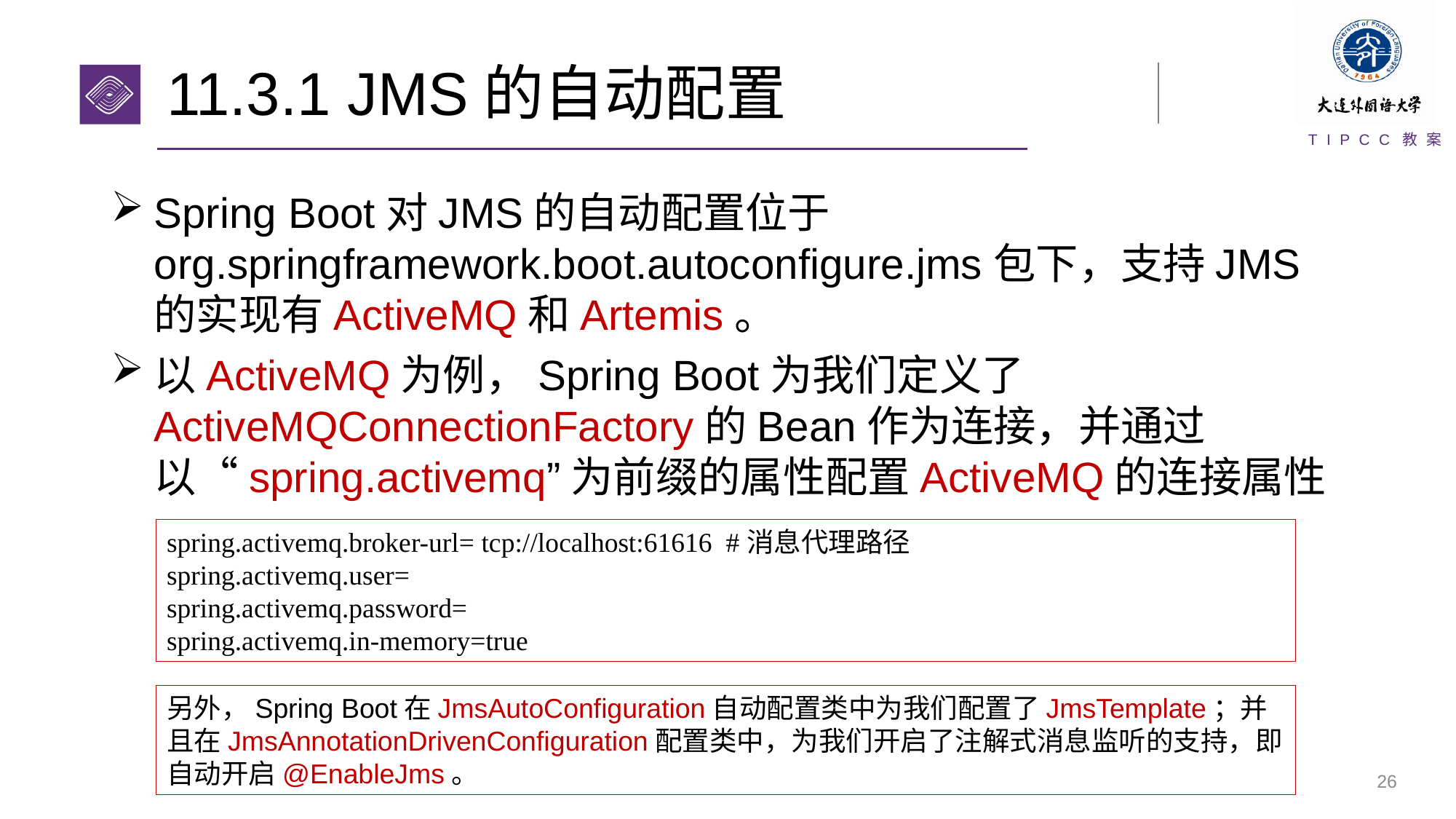

# 11.3.1 JMS的自动配置
Spring Boot对JMS的自动配置位于org.springframework.boot.autoconfigure.jms包下，支持JMS的实现有ActiveMQ和Artemis。
以ActiveMQ为例，Spring Boot为我们定义了ActiveMQConnectionFactory的Bean作为连接，并通过以“spring.activemq”为前缀的属性配置ActiveMQ的连接属性

spring.activemq.broker-url= tcp://localhost:61616  #消息代理路径
spring.activemq.user=
spring.activemq.password=
spring.activemq.in-memory=true
另外，Spring Boot在JmsAutoConfiguration自动配置类中为我们配置了JmsTemplate；并且在JmsAnnotationDrivenConfiguration配置类中，为我们开启了注解式消息监听的支持，即自动开启@EnableJms。
26